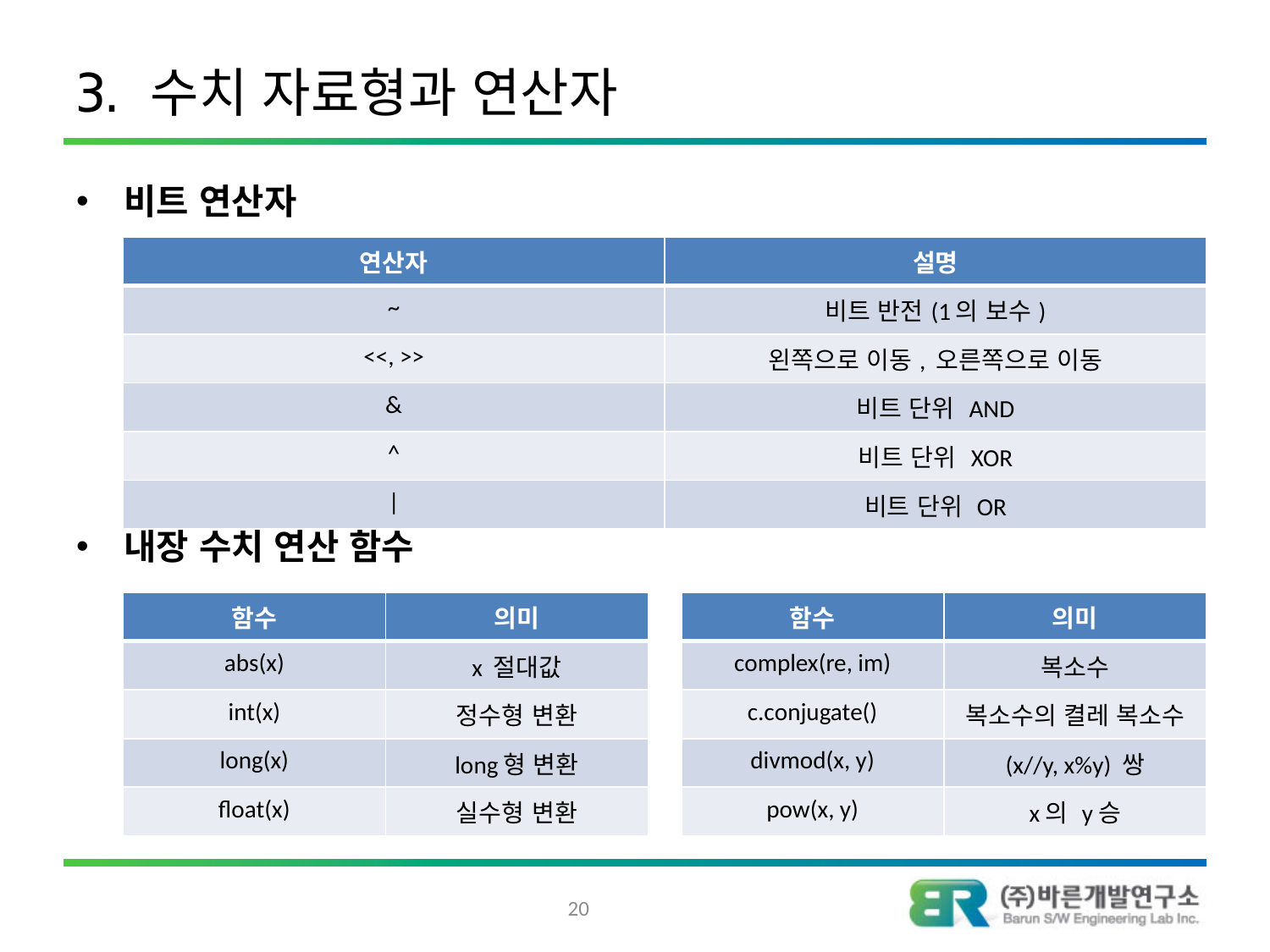

# 3. 수치 자료형과 연산자
비트 연산자

내장 수치 연산 함수
| 연산자 | 설명 |
| --- | --- |
| ~ | 비트 반전(1의 보수) |
| <<, >> | 왼쪽으로 이동, 오른쪽으로 이동 |
| & | 비트 단위 AND |
| ^ | 비트 단위 XOR |
| | | 비트 단위 OR |
| 함수 | 의미 |
| --- | --- |
| abs(x) | x 절대값 |
| int(x) | 정수형 변환 |
| long(x) | long형 변환 |
| float(x) | 실수형 변환 |
| 함수 | 의미 |
| --- | --- |
| complex(re, im) | 복소수 |
| c.conjugate() | 복소수의 켤레 복소수 |
| divmod(x, y) | (x//y, x%y) 쌍 |
| pow(x, y) | x의 y승 |
20